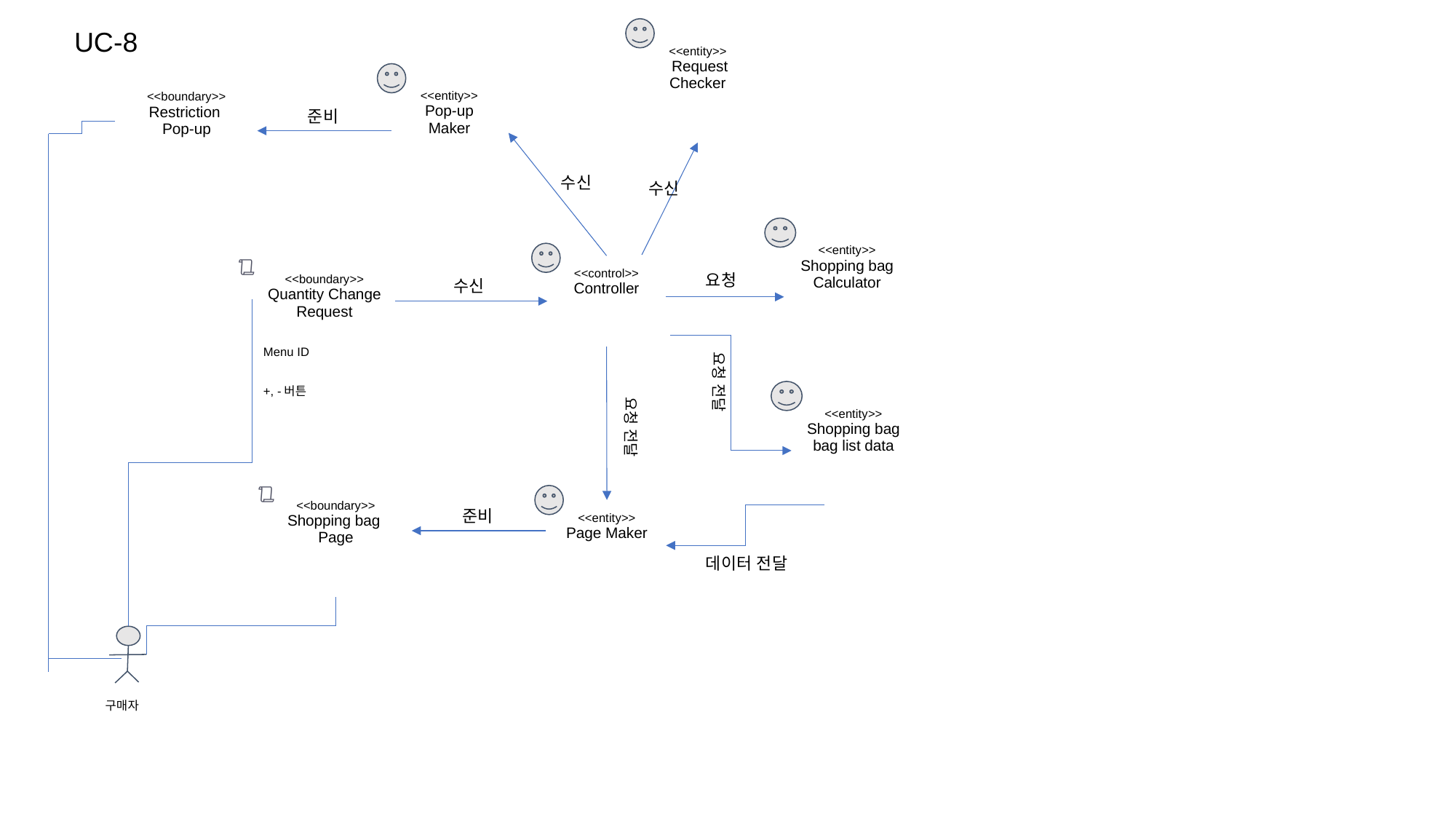

| <<entity>> Request Checker |
| --- |
|  |
UC-8

| <<entity>> Pop-up Maker |
| --- |
|  |
| <<boundary>> Restriction Pop-up |
| --- |
|  |
준비
수신
수신

| <<entity>> Shopping bag Calculator |
| --- |
|  |
📜
| <<boundary>> Quantity Change Request |
| --- |
| Menu ID |
| +, -버튼 |
📜
| <<boundary>> Shopping bag Page |
| --- |
|  |

구매자

| <<control>> Controller |
| --- |
|  |
요청
수신
 요청 전달

| <<entity>> Shopping bag bag list data |
| --- |
|  |
 요청 전달

| <<entity>> Page Maker |
| --- |
|  |
준비
데이터 전달